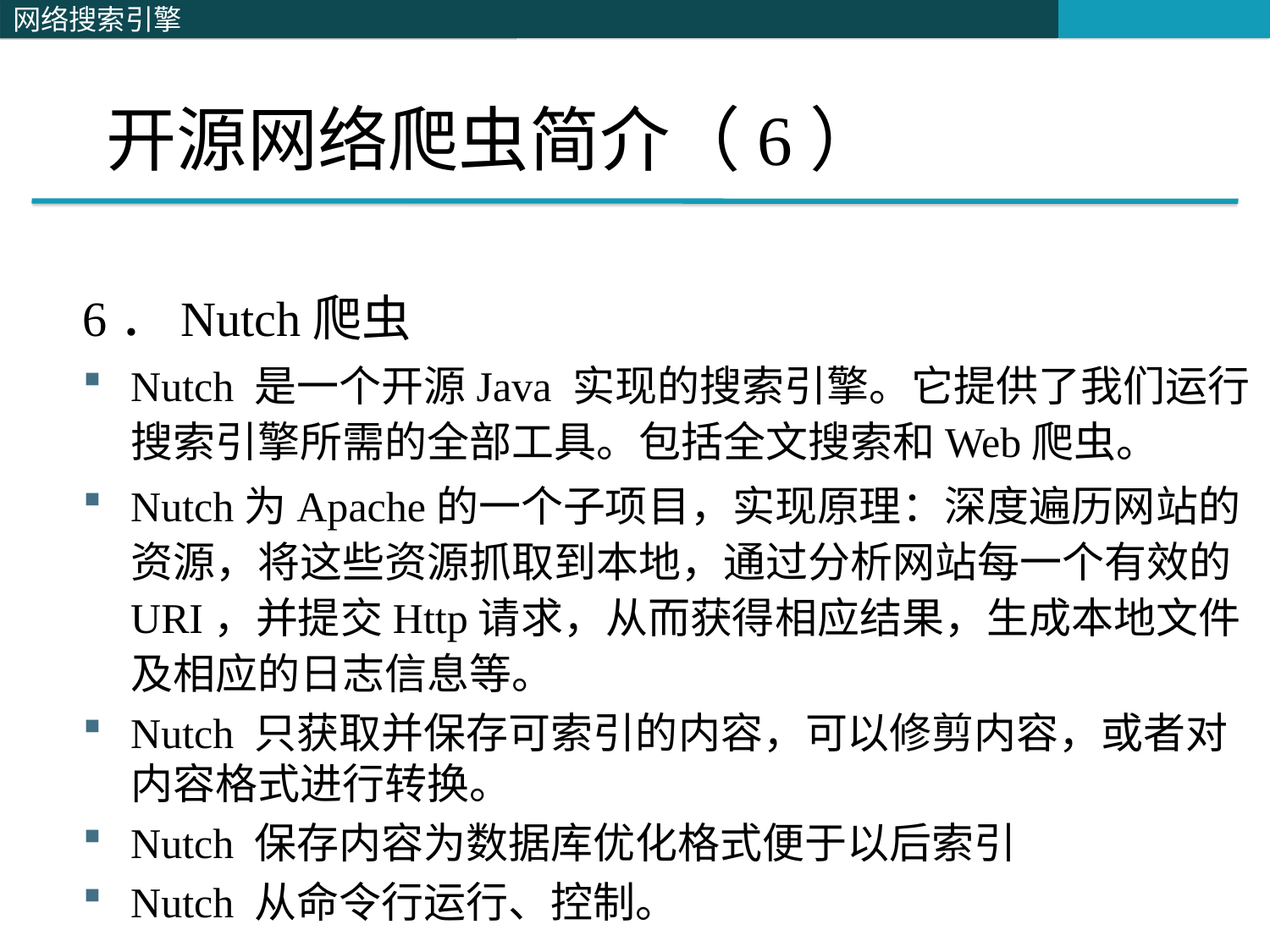

# 开源网络爬虫简介（6）
6．Nutch爬虫
Nutch 是一个开源Java 实现的搜索引擎。它提供了我们运行搜索引擎所需的全部工具。包括全文搜索和Web爬虫。
Nutch为Apache的一个子项目，实现原理：深度遍历网站的资源，将这些资源抓取到本地，通过分析网站每一个有效的URI，并提交Http请求，从而获得相应结果，生成本地文件及相应的日志信息等。
Nutch 只获取并保存可索引的内容，可以修剪内容，或者对内容格式进行转换。
Nutch 保存内容为数据库优化格式便于以后索引
Nutch 从命令行运行、控制。